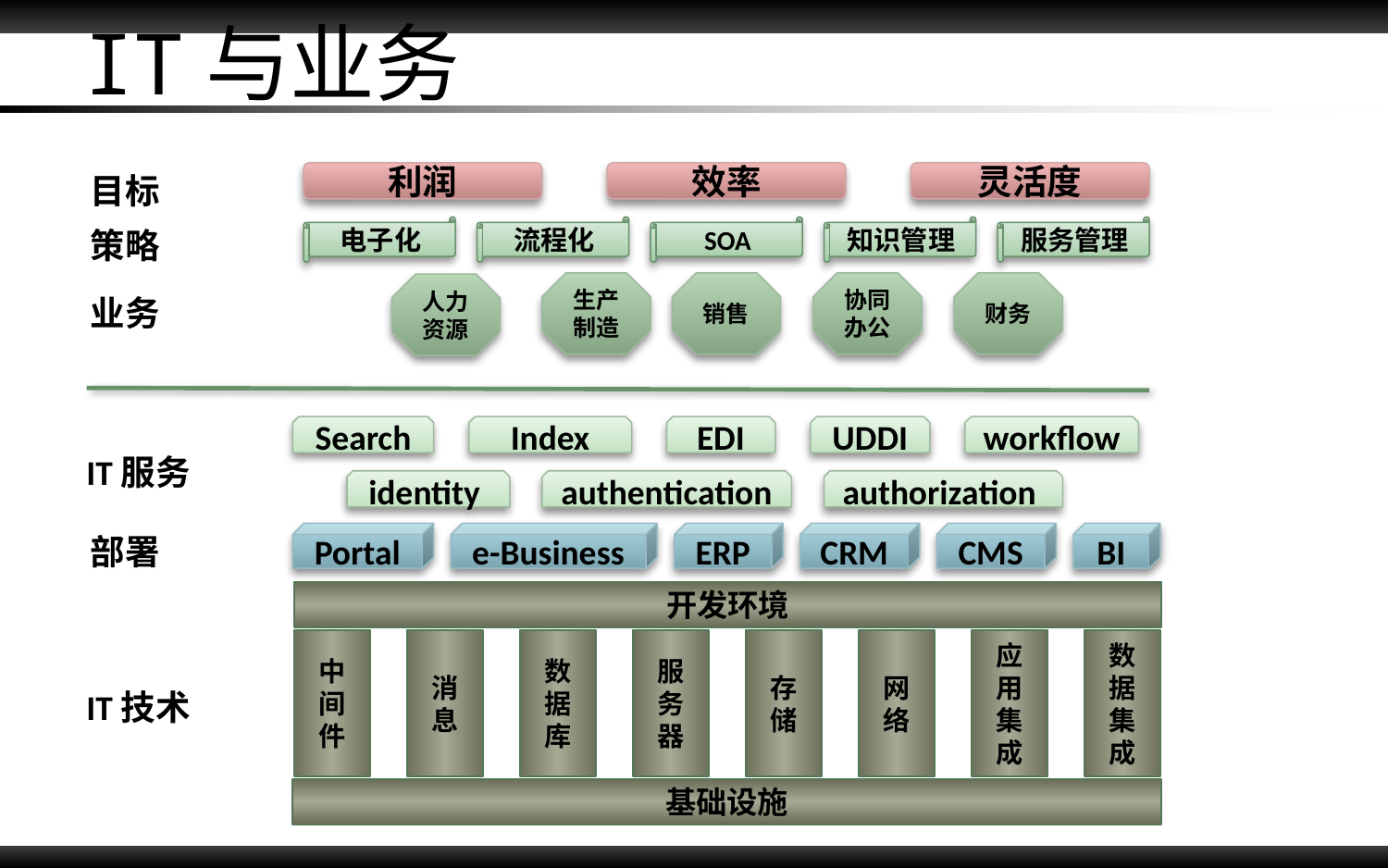

# IT与业务
目标
利润
效率
灵活度
策略
电子化
流程化
SOA
知识管理
服务管理
生产制造
销售
协同办公
财务
人力资源
业务
Search
Index
EDI
UDDI
workflow
IT服务
identity
authentication
authorization
部署
Portal
e-Business
ERP
CRM
BI
CMS
开发环境
中间件
消息
数据库
服务器
存储
网络
应用集成
数据集成
IT技术
基础设施